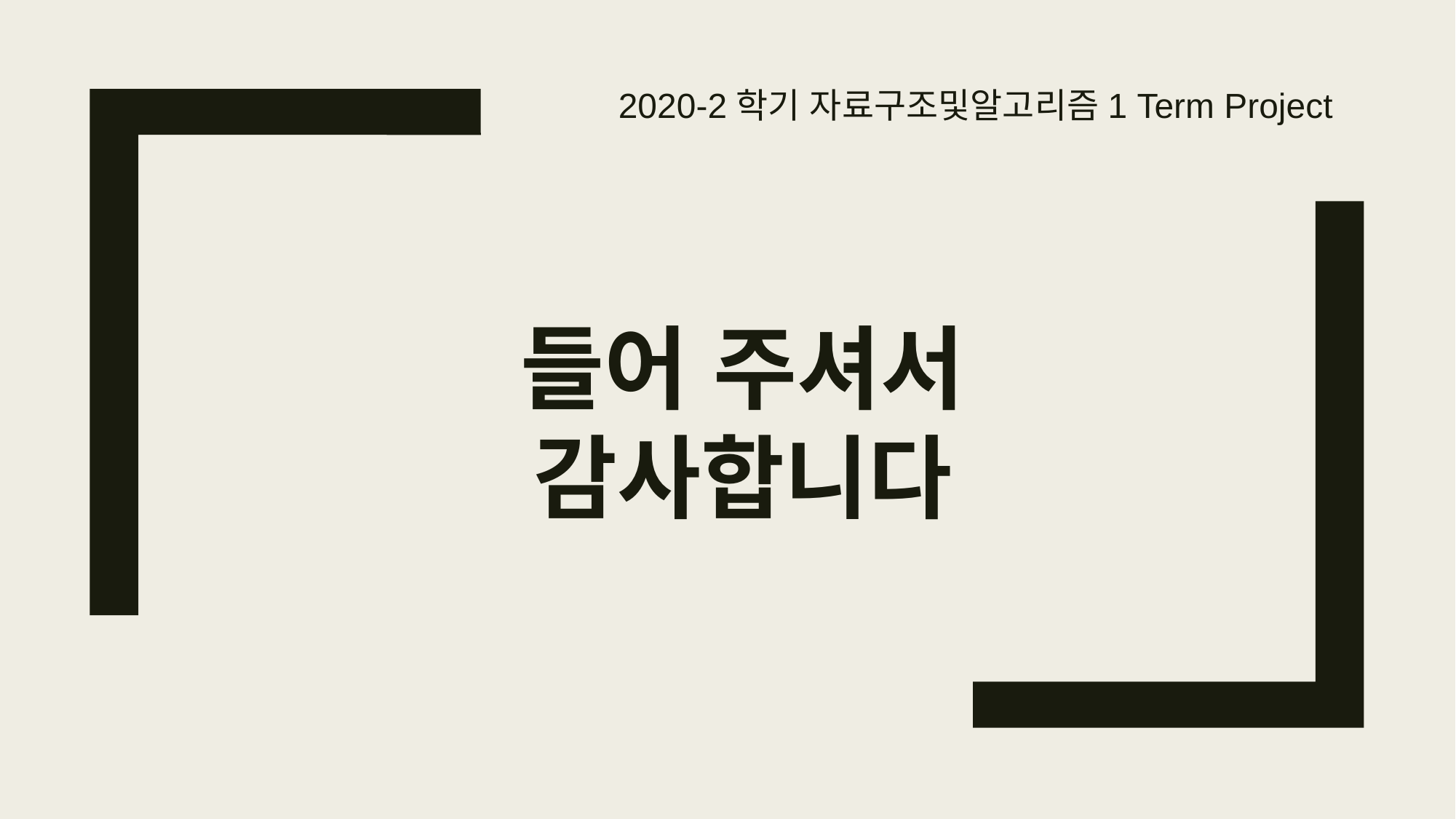

2020-2학기 자료구조및알고리즘1 Term Project
# 들어 주셔서 감사합니다